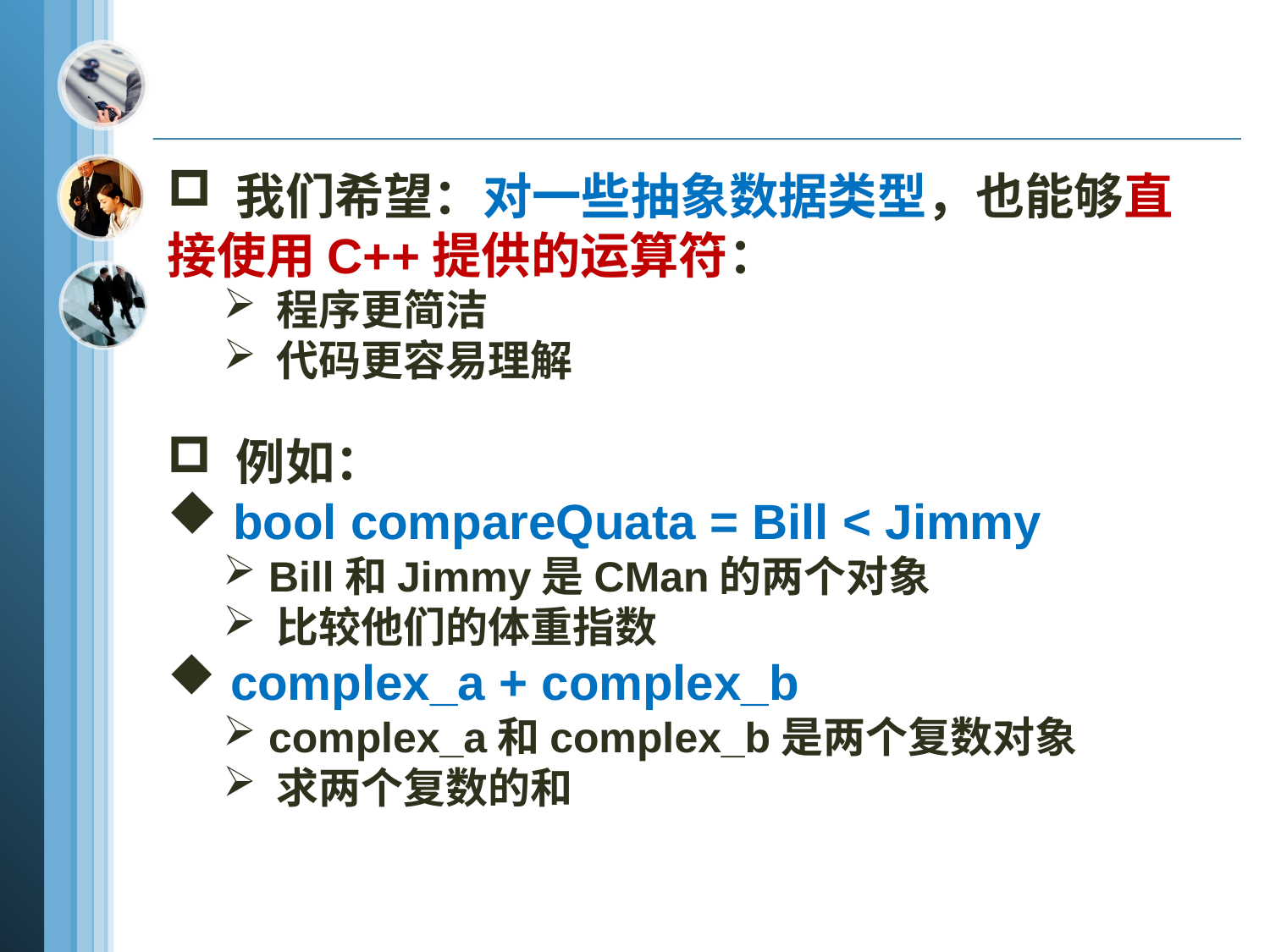

我们希望：对一些抽象数据类型，也能够直接使用C++提供的运算符：
 程序更简洁
 代码更容易理解
 例如：
 bool compareQuata = Bill < Jimmy
 Bill和Jimmy是CMan的两个对象
 比较他们的体重指数
 complex_a + complex_b
 complex_a和complex_b是两个复数对象
 求两个复数的和